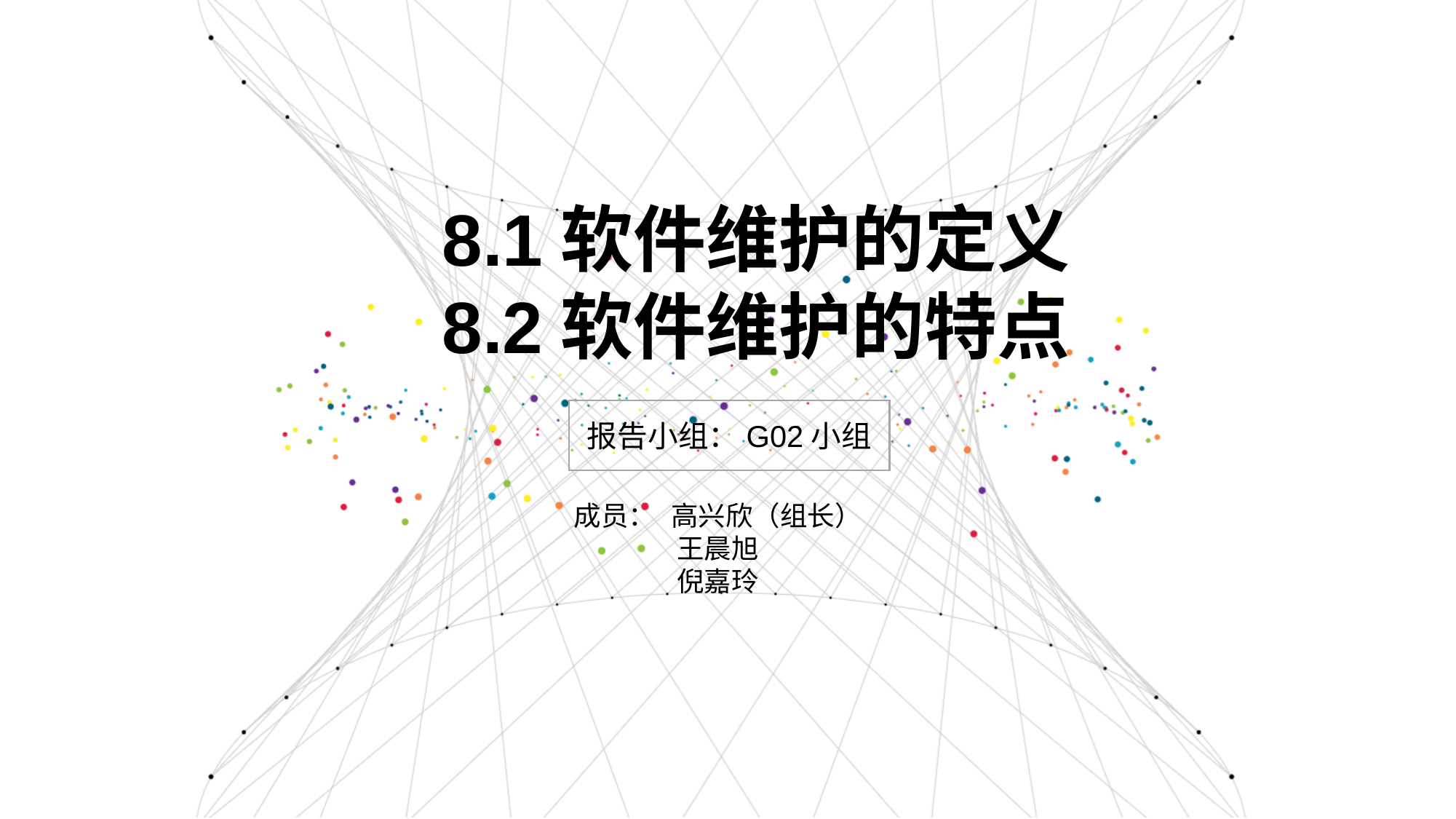

8.1软件维护的定义
8.2软件维护的特点

报告小组：G02小组
成员：  高兴欣（组长）
王晨旭
倪嘉玲